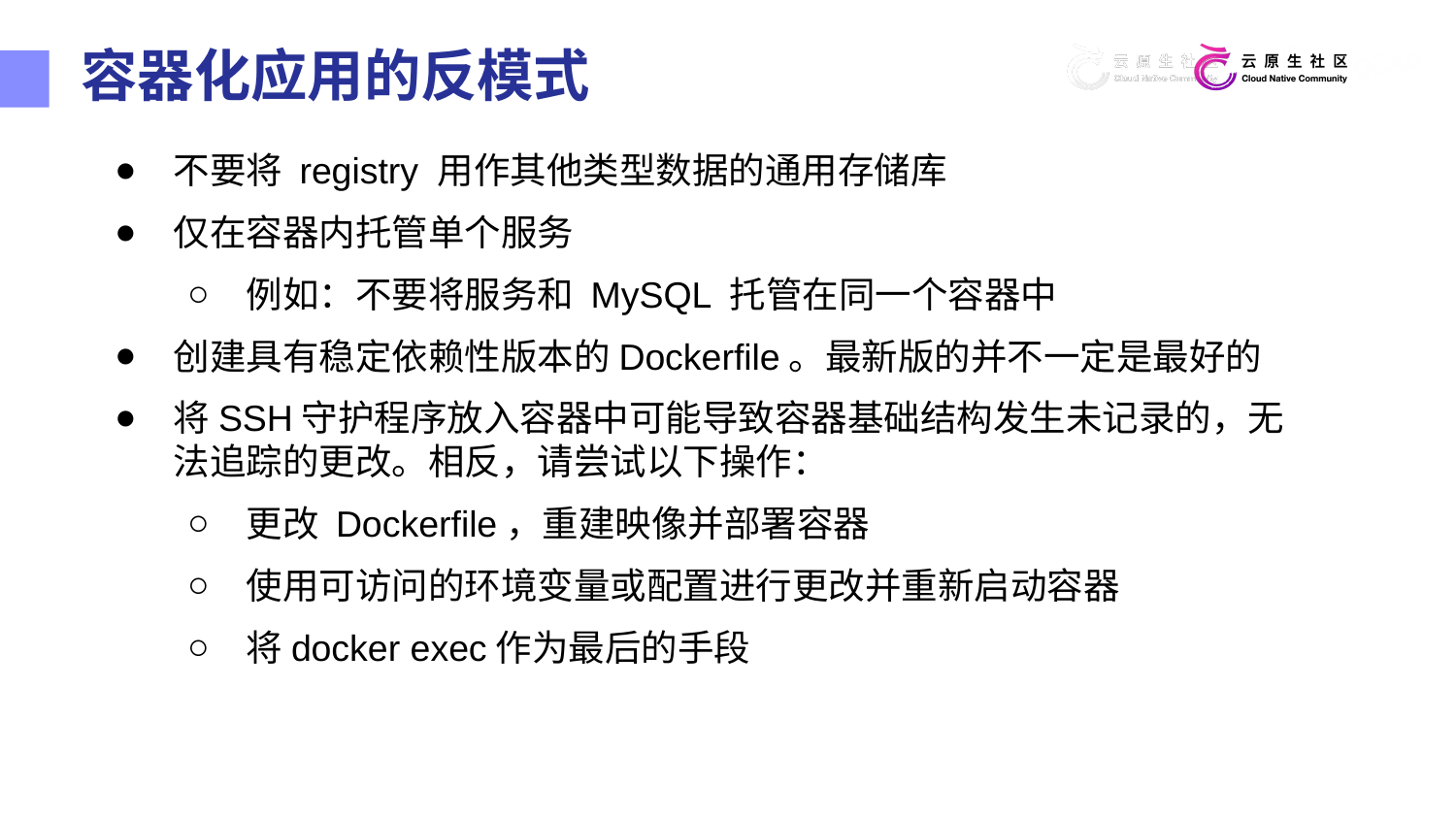

容器化应用的反模式

不要将 registry 用作其他类型数据的通用存储库
仅在容器内托管单个服务
例如：不要将服务和 MySQL 托管在同一个容器中
创建具有稳定依赖性版本的Dockerfile。最新版的并不一定是最好的
将SSH守护程序放入容器中可能导致容器基础结构发生未记录的，无法追踪的更改。相反，请尝试以下操作：
更改 Dockerfile，重建映像并部署容器
使用可访问的环境变量或配置进行更改并重新启动容器
将docker exec作为最后的手段